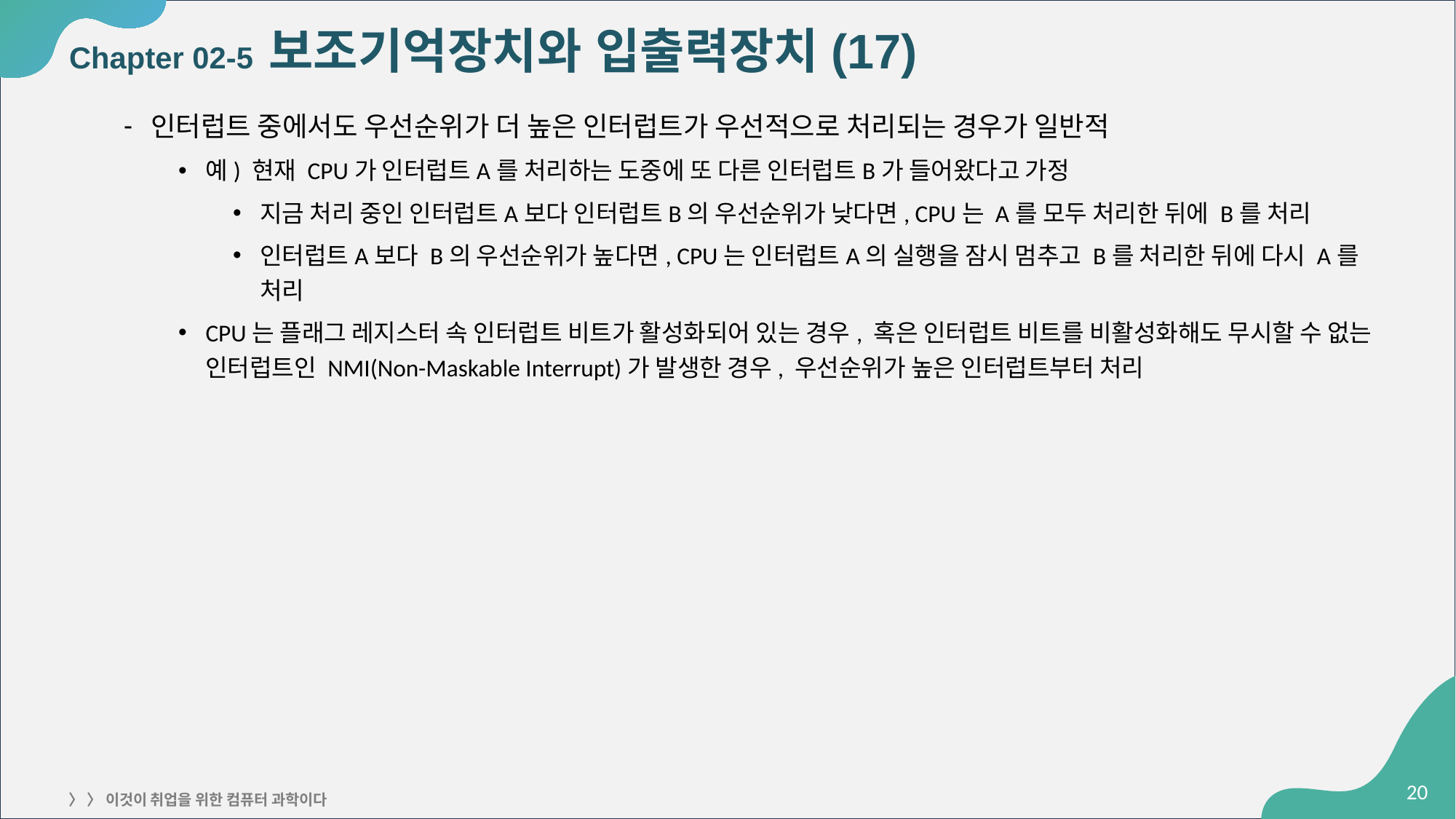

# Chapter 02-5 보조기억장치와 입출력장치(17)
인터럽트 중에서도 우선순위가 더 높은 인터럽트가 우선적으로 처리되는 경우가 일반적
예) 현재 CPU가 인터럽트A를 처리하는 도중에 또 다른 인터럽트B가 들어왔다고 가정
지금 처리 중인 인터럽트A보다 인터럽트B의 우선순위가 낮다면, CPU는 A를 모두 처리한 뒤에 B를 처리
인터럽트A보다 B의 우선순위가 높다면, CPU는 인터럽트A의 실행을 잠시 멈추고 B를 처리한 뒤에 다시 A를 처리
CPU는 플래그 레지스터 속 인터럽트 비트가 활성화되어 있는 경우, 혹은 인터럽트 비트를 비활성화해도 무시할 수 없는 인터럽트인 NMI(Non-Maskable Interrupt)가 발생한 경우, 우선순위가 높은 인터럽트부터 처리
20
〉 〉 이것이 취업을 위한 컴퓨터 과학이다